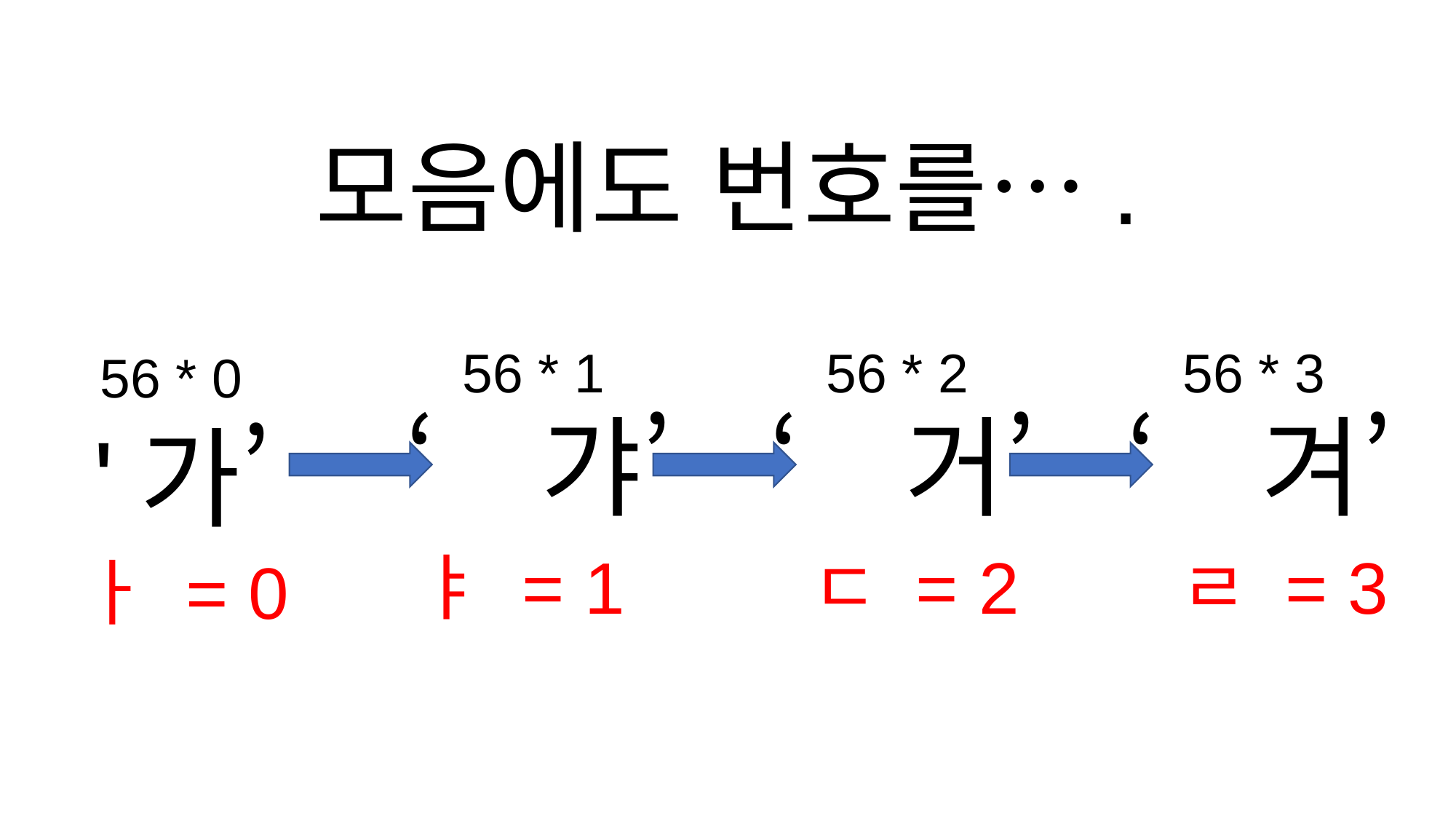

# 모음에도 번호를….
56 * 1
56 * 2
56 * 3
56 * 0
‘갸’
‘거’
‘겨’
'가’

ㄹ = 3
ㄷ = 2
ㅑ = 1
ㅏ = 0